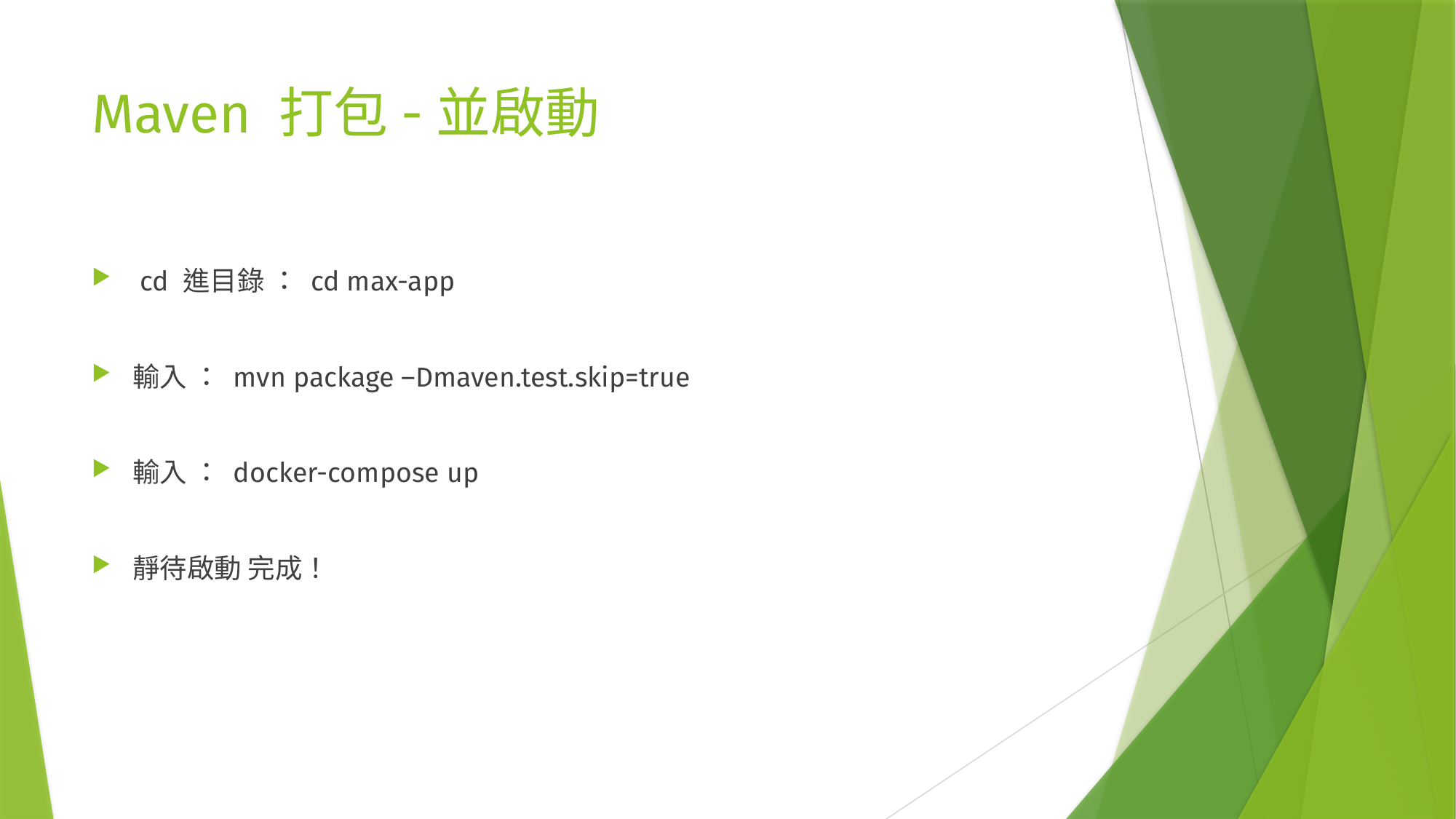

# Maven 打包-並啟動
 cd 進目錄 ： cd max-app

輸入 ： mvn package –Dmaven.test.skip=true

輸入 ： docker-compose up

靜待啟動 完成！